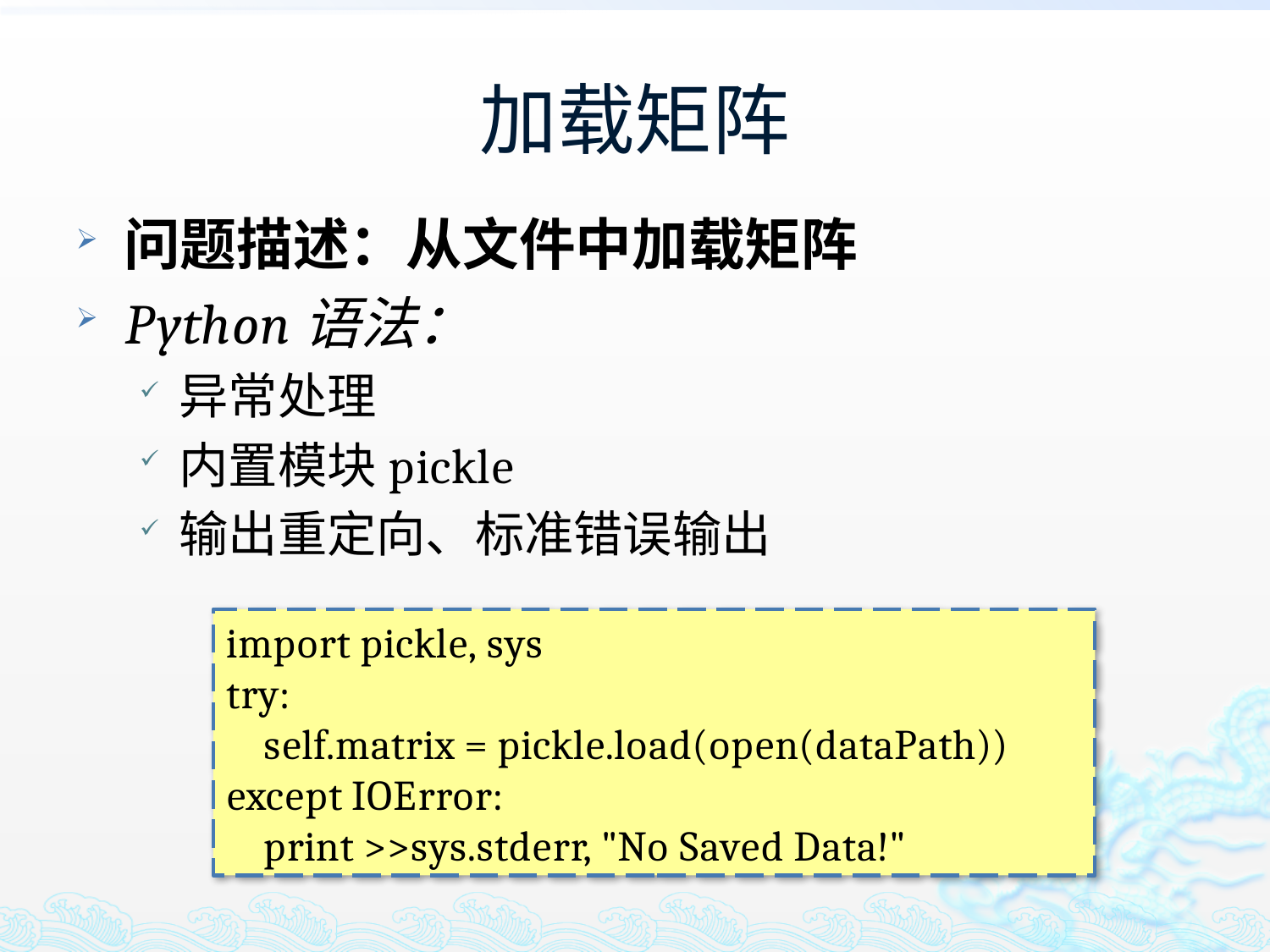

# 加载矩阵
问题描述：从文件中加载矩阵
Python语法：
异常处理
内置模块pickle
输出重定向、标准错误输出
import pickle, sys
try:
    self.matrix = pickle.load(open(dataPath))
except IOError:
    print >>sys.stderr, "No Saved Data!"